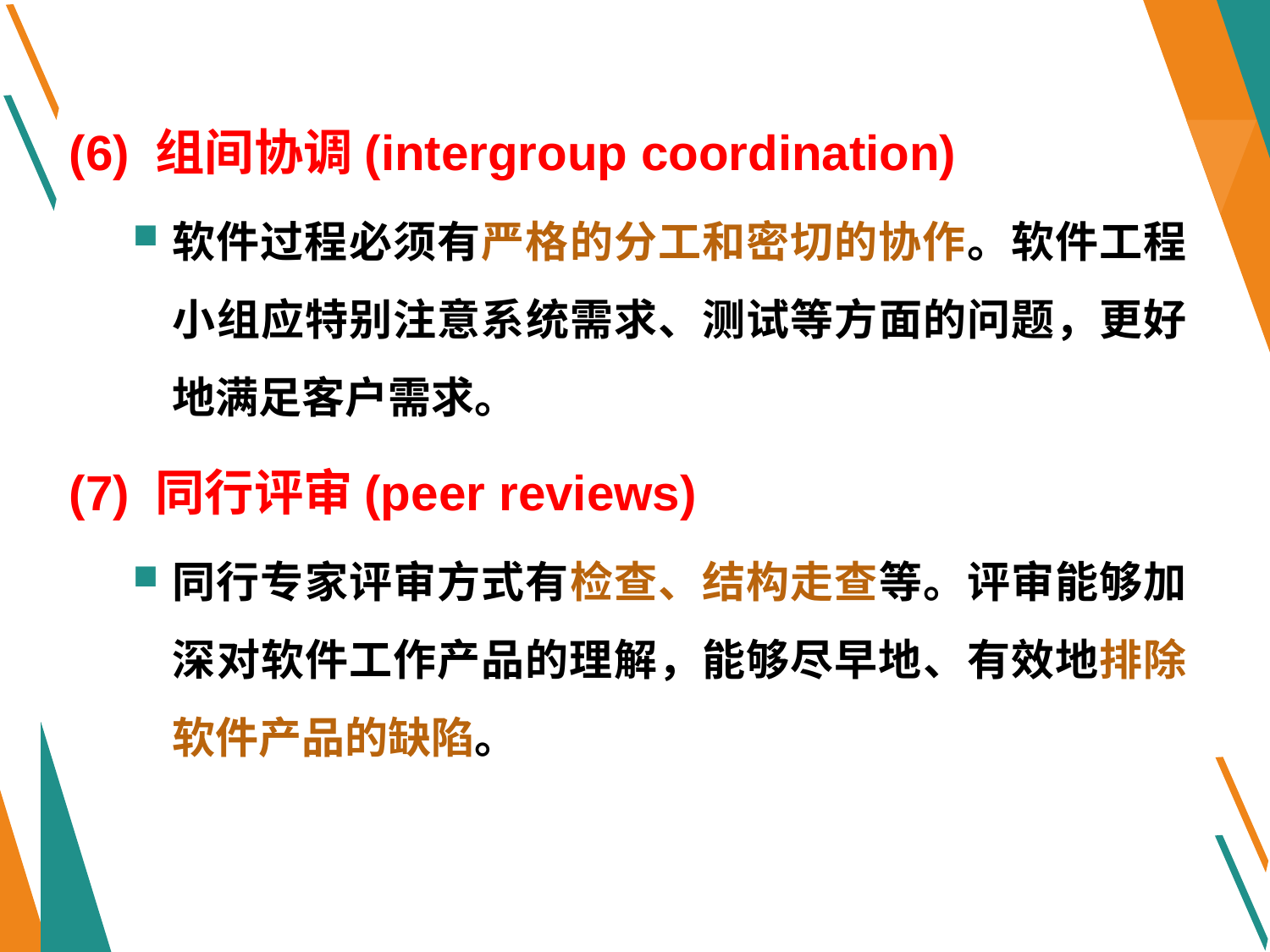

(6) 组间协调(intergroup coordination)
软件过程必须有严格的分工和密切的协作。软件工程小组应特别注意系统需求、测试等方面的问题，更好地满足客户需求。
(7) 同行评审(peer reviews)
同行专家评审方式有检查、结构走查等。评审能够加深对软件工作产品的理解，能够尽早地、有效地排除软件产品的缺陷。